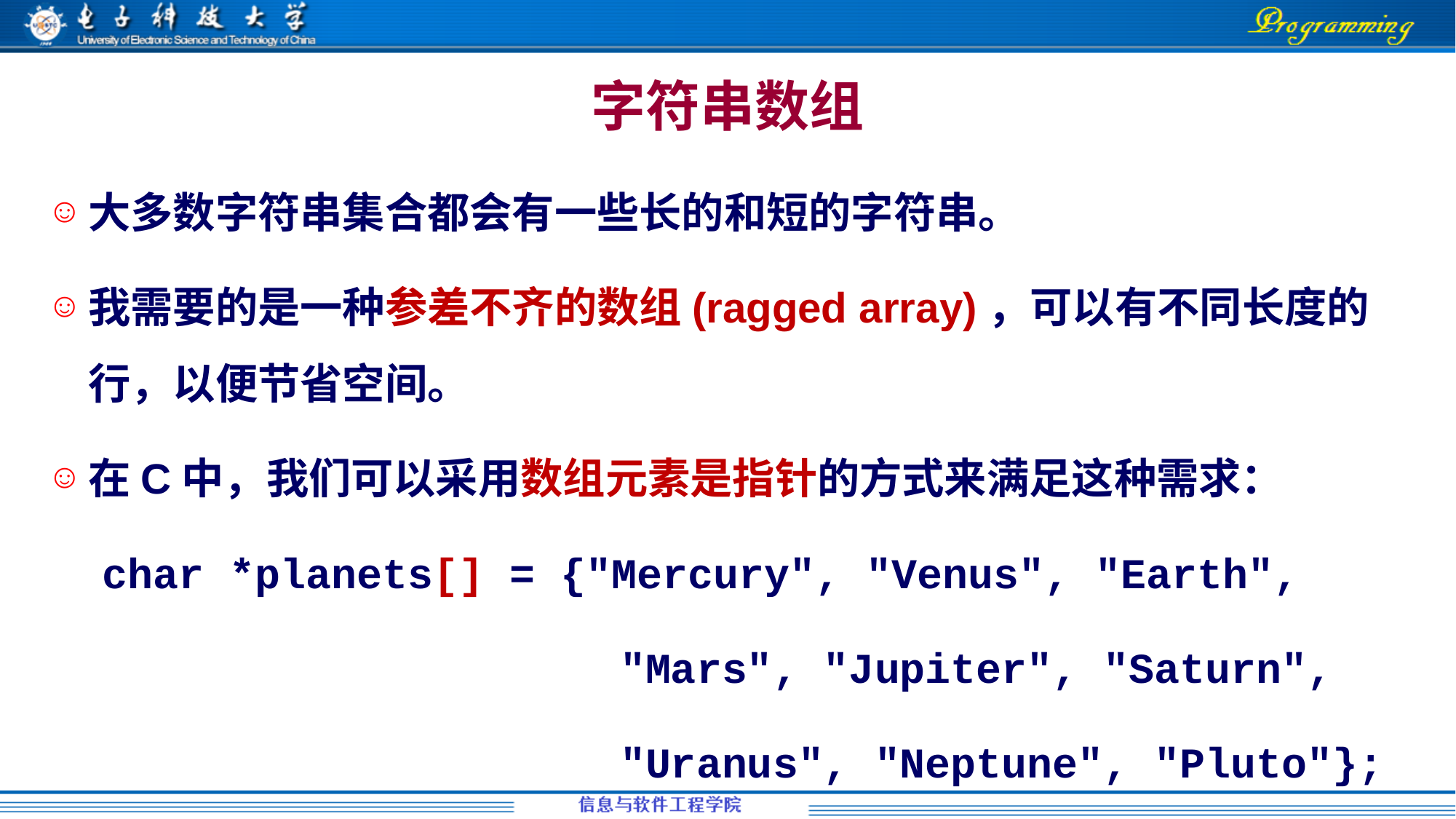

字符串数组
大多数字符串集合都会有一些长的和短的字符串。
我需要的是一种参差不齐的数组(ragged array)，可以有不同长度的行，以便节省空间。
在C中，我们可以采用数组元素是指针的方式来满足这种需求：
char *planets[] = {"Mercury", "Venus", "Earth",
	                   "Mars", "Jupiter", "Saturn",
	                   "Uranus", "Neptune", "Pluto"};